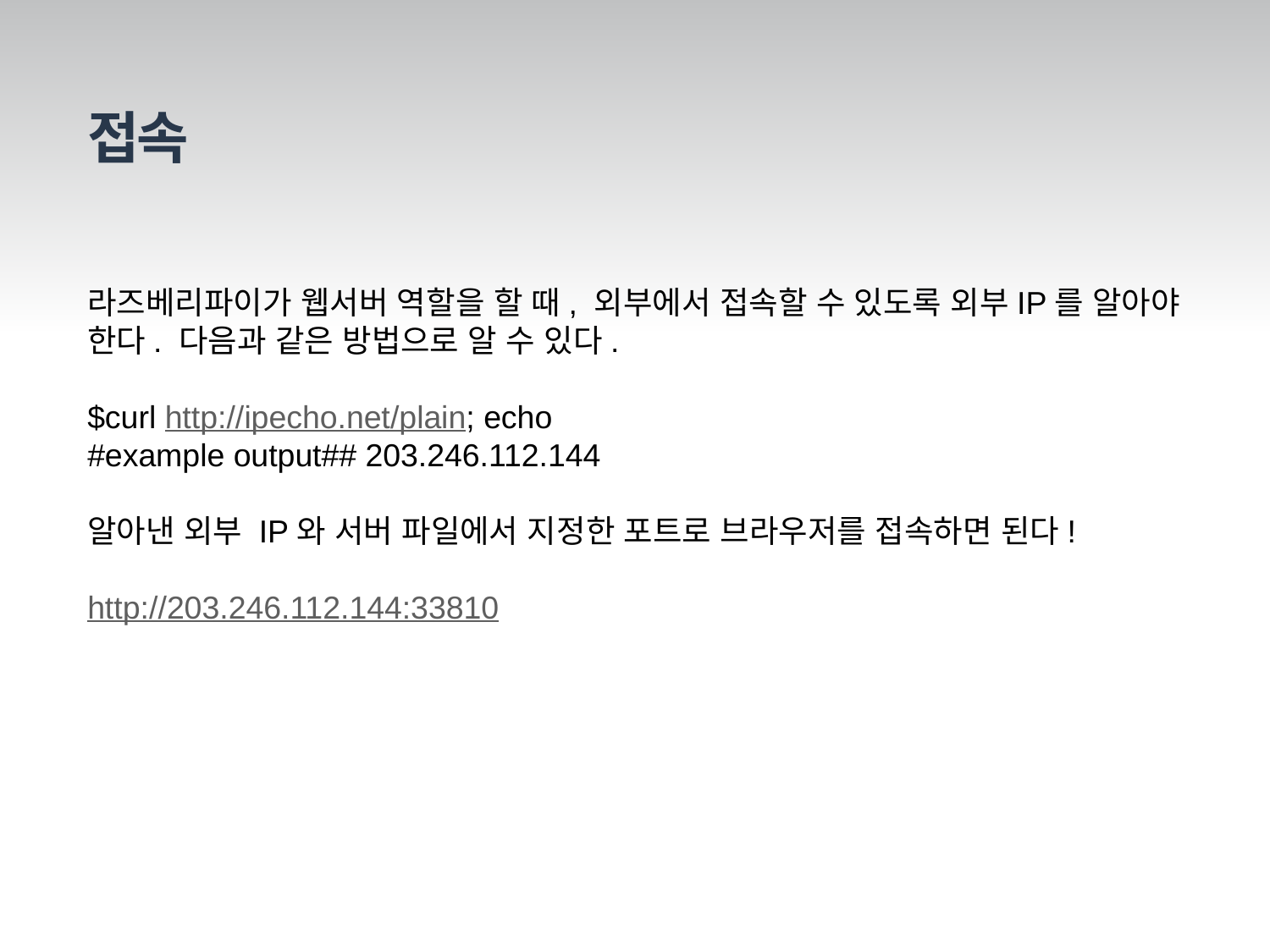

접속
라즈베리파이가 웹서버 역할을 할 때, 외부에서 접속할 수 있도록 외부IP를 알아야 한다. 다음과 같은 방법으로 알 수 있다.

$curl http://ipecho.net/plain; echo
#example output## 203.246.112.144

알아낸 외부 IP와 서버 파일에서 지정한 포트로 브라우저를 접속하면 된다!

http://203.246.112.144:33810